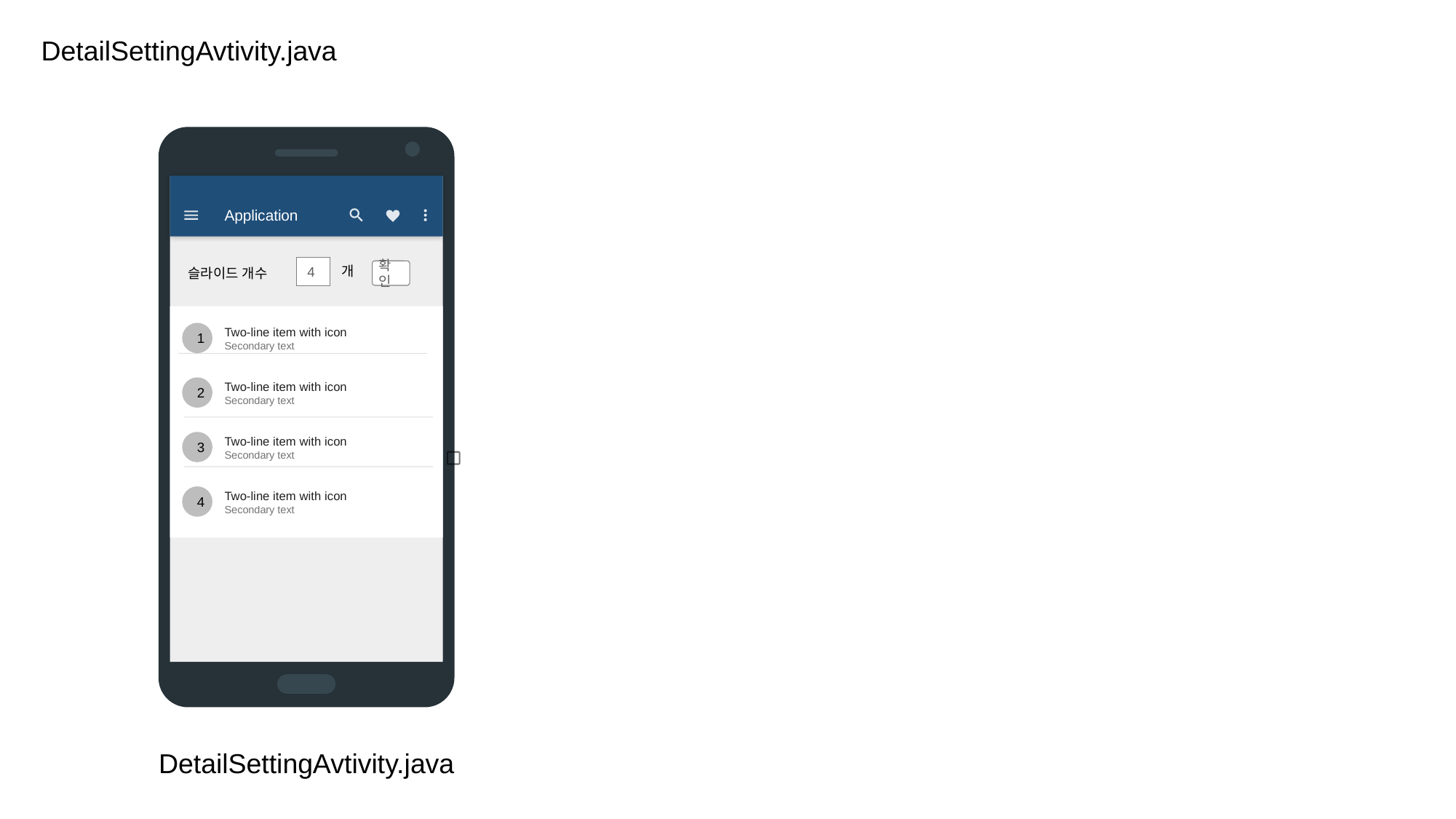

DetailSettingAvtivity.java

Application

4
개
슬라이드 개수
확인
Two-line item with icon
Secondary text
Two-line item with icon
Secondary text
Two-line item with icon
Secondary text
Two-line item with icon
Secondary text
1
2
3
4

DetailSettingAvtivity.java